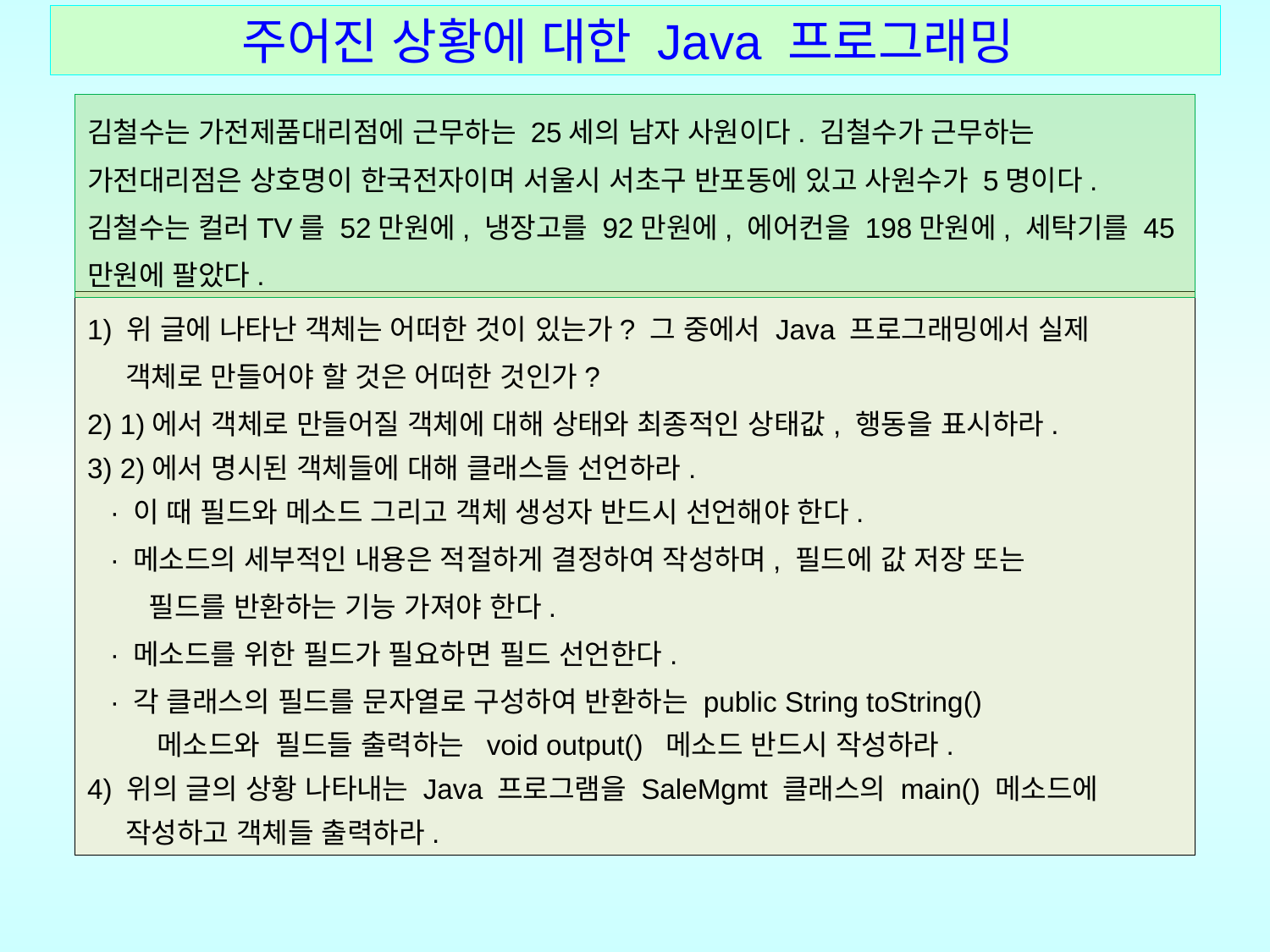

# 주어진 상황에 대한 Java 프로그래밍
김철수는 가전제품대리점에 근무하는 25세의 남자 사원이다. 김철수가 근무하는 가전대리점은 상호명이 한국전자이며 서울시 서초구 반포동에 있고 사원수가 5명이다. 김철수는 컬러TV를 52만원에, 냉장고를 92만원에, 에어컨을 198만원에, 세탁기를 45만원에 팔았다.
1) 위 글에 나타난 객체는 어떠한 것이 있는가? 그 중에서 Java 프로그래밍에서 실제
    객체로 만들어야 할 것은 어떠한 것인가?
2) 1)에서 객체로 만들어질 객체에 대해 상태와 최종적인 상태값, 행동을 표시하라.
3) 2)에서 명시된 객체들에 대해 클래스들 선언하라.
   ∙ 이 때 필드와 메소드 그리고 객체 생성자 반드시 선언해야 한다.
   ∙ 메소드의 세부적인 내용은 적절하게 결정하여 작성하며, 필드에 값 저장 또는
       필드를 반환하는 기능 가져야 한다.
   ∙ 메소드를 위한 필드가 필요하면 필드 선언한다.
   ∙ 각 클래스의 필드를 문자열로 구성하여 반환하는 public String toString()
        메소드와  필드들 출력하는  void output()  메소드 반드시 작성하라.
4) 위의 글의 상황 나타내는 Java 프로그램을 SaleMgmt 클래스의 main() 메소드에
    작성하고 객체들 출력하라.